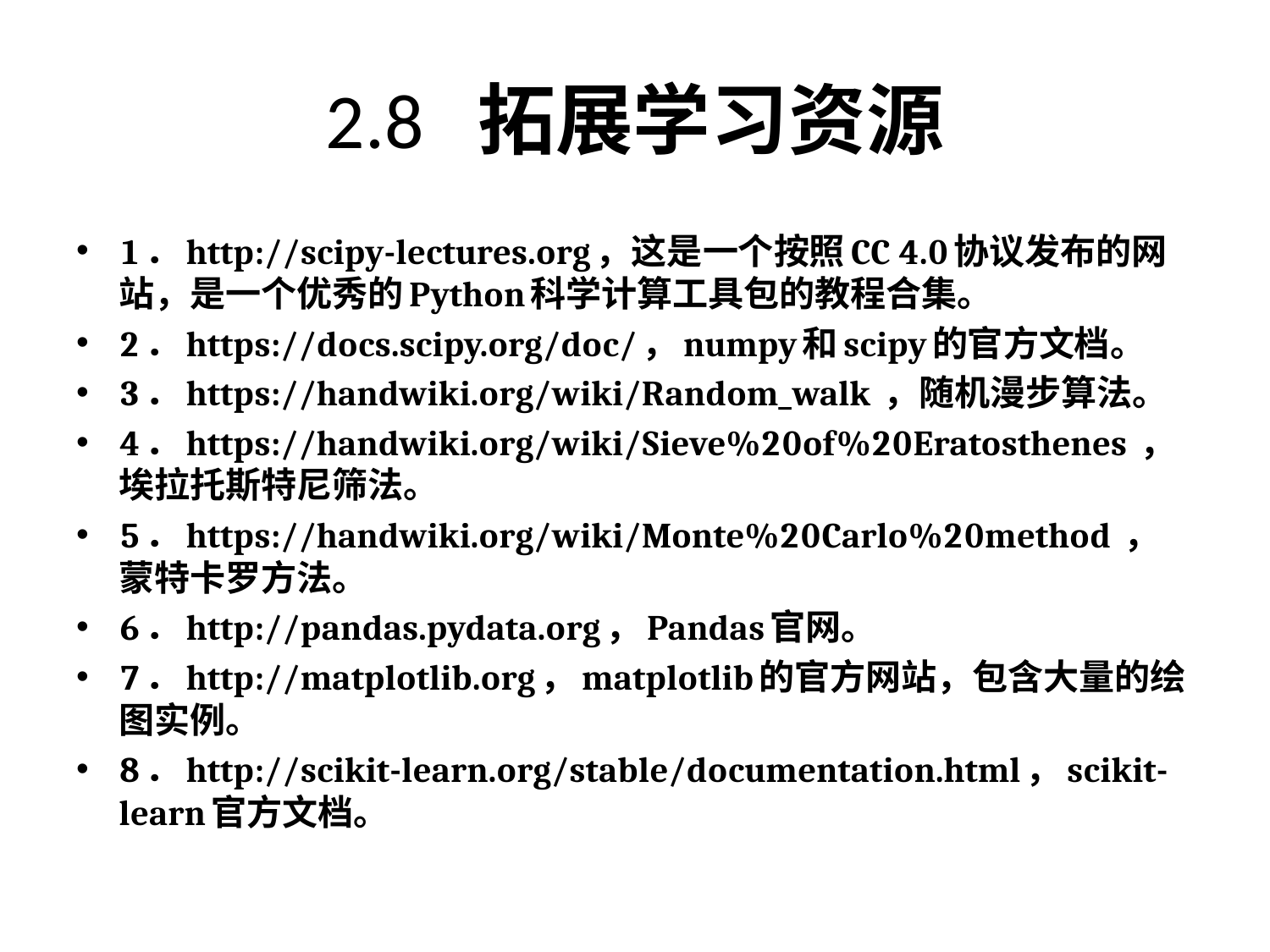

# 2.8  拓展学习资源
1．http://scipy-lectures.org，这是一个按照CC 4.0协议发布的网站，是一个优秀的Python科学计算工具包的教程合集。
2．https://docs.scipy.org/doc/，numpy和scipy的官方文档。
3．https://handwiki.org/wiki/Random_walk ，随机漫步算法。
4．https://handwiki.org/wiki/Sieve%20of%20Eratosthenes ，埃拉托斯特尼筛法。
5．https://handwiki.org/wiki/Monte%20Carlo%20method ，蒙特卡罗方法。
6．http://pandas.pydata.org，Pandas官网。
7．http://matplotlib.org，matplotlib的官方网站，包含大量的绘图实例。
8．http://scikit-learn.org/stable/documentation.html，scikit-learn官方文档。